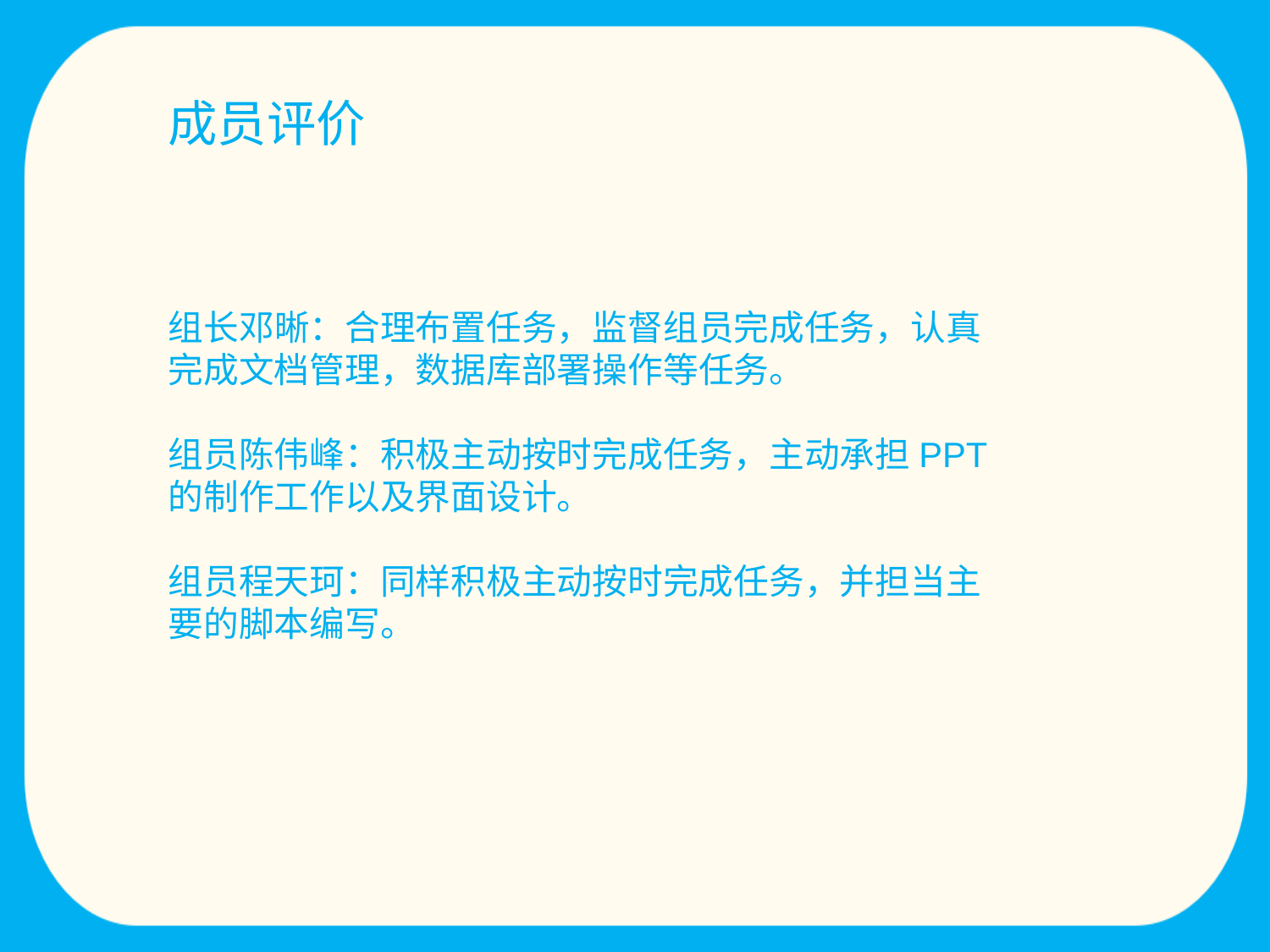

成员评价
组长邓晰：合理布置任务，监督组员完成任务，认真完成文档管理，数据库部署操作等任务。

组员陈伟峰：积极主动按时完成任务，主动承担PPT的制作工作以及界面设计。

组员程天珂：同样积极主动按时完成任务，并担当主要的脚本编写。